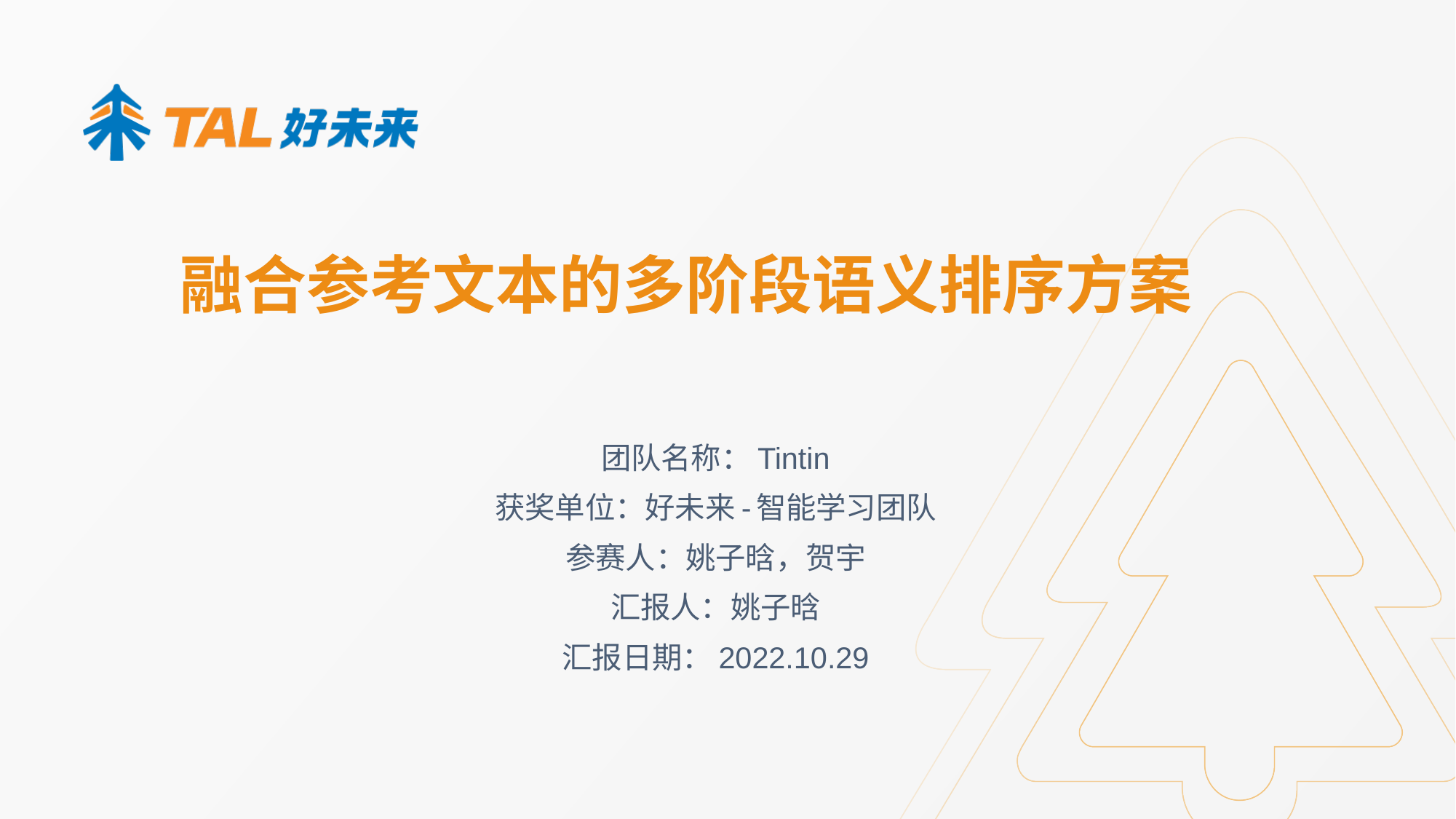

# 融合参考文本的多阶段语义排序方案
团队名称：Tintin
获奖单位：好未来-智能学习团队
参赛人：姚子晗，贺宇
汇报人：姚子晗
汇报日期：2022.10.29